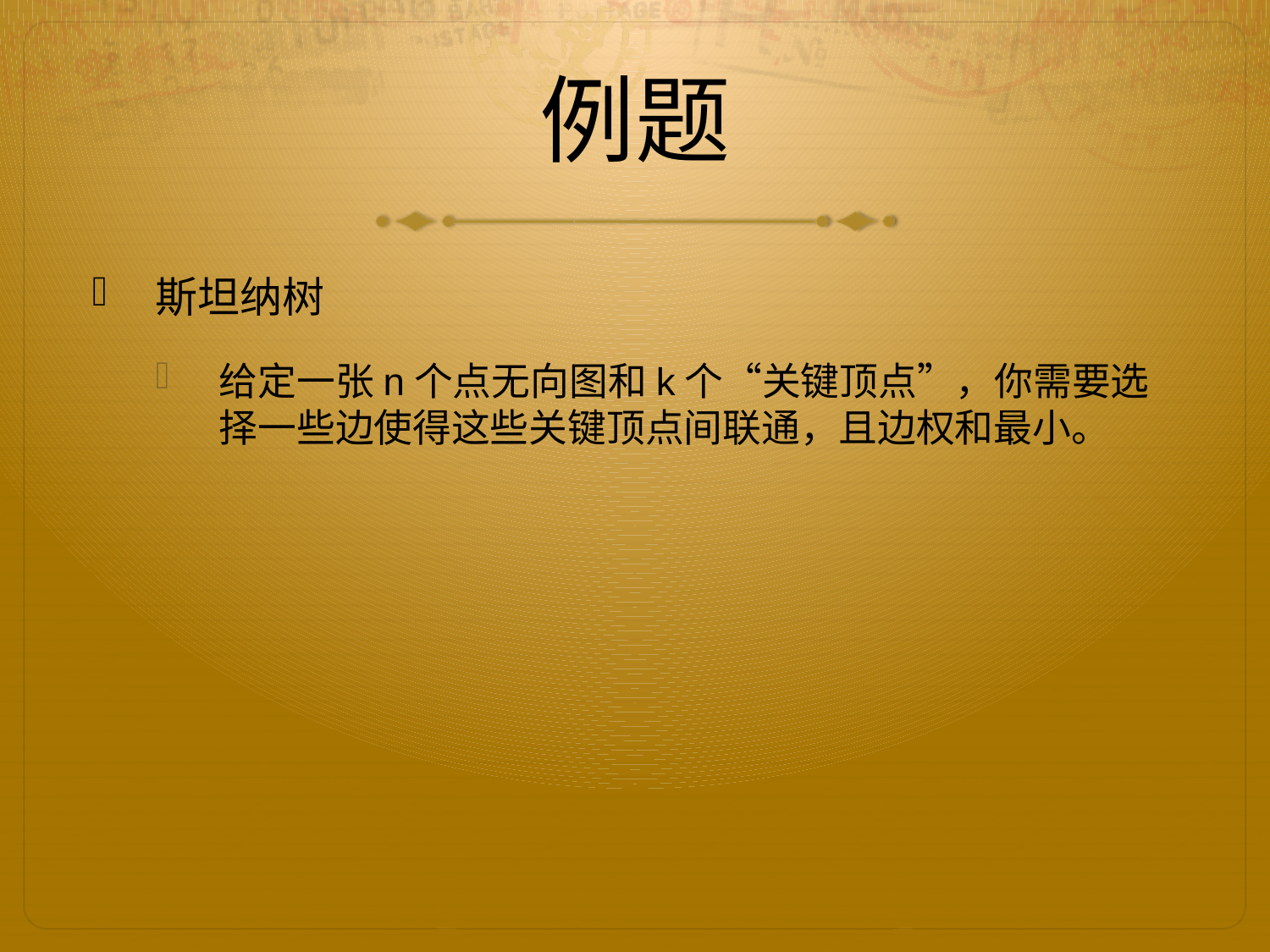

# 例题
斯坦纳树
给定一张n个点无向图和k个“关键顶点”，你需要选择一些边使得这些关键顶点间联通，且边权和最小。